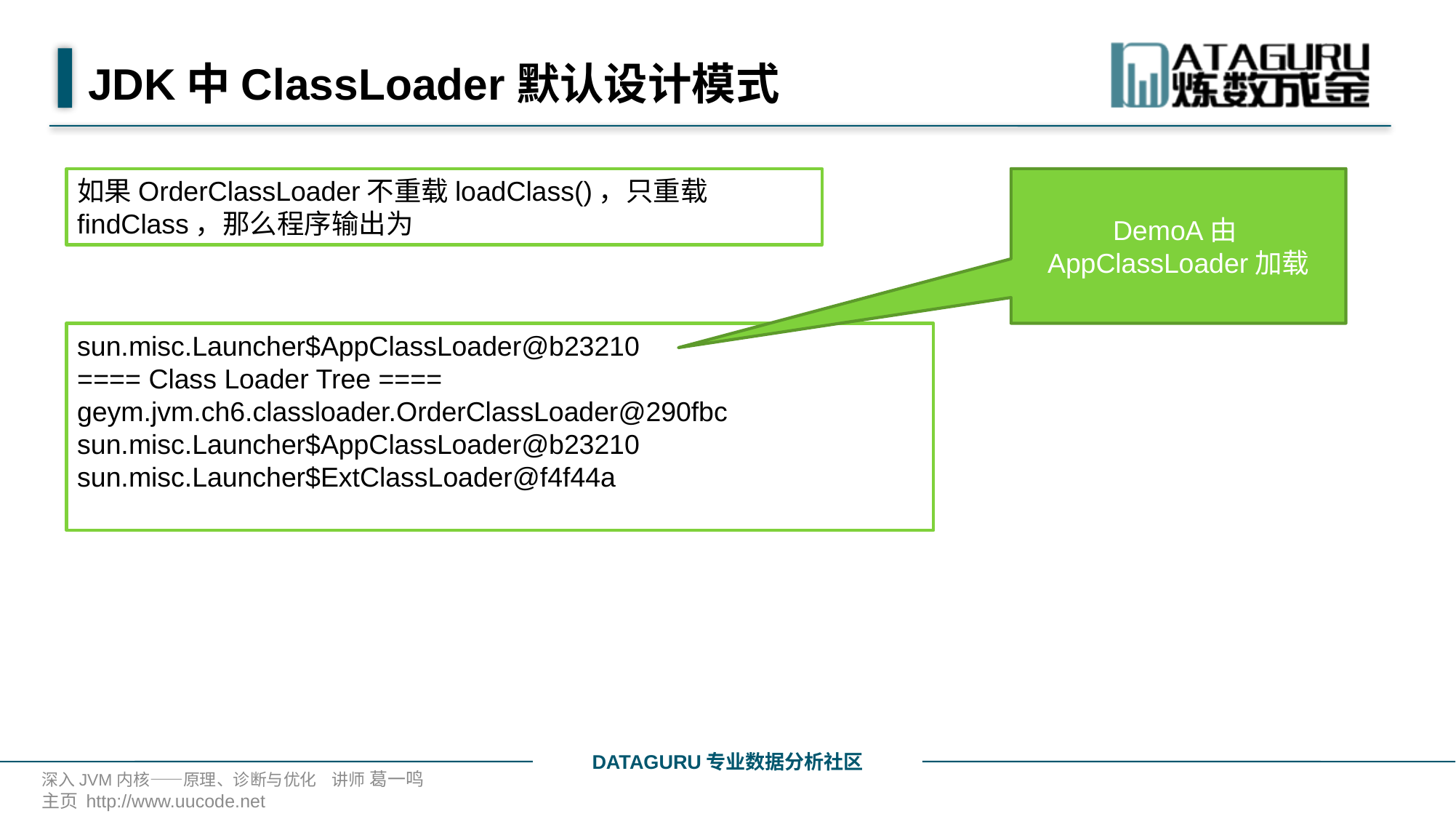

# JDK中ClassLoader默认设计模式
如果OrderClassLoader不重载loadClass()，只重载findClass，那么程序输出为
DemoA由AppClassLoader加载
sun.misc.Launcher$AppClassLoader@b23210
==== Class Loader Tree ====
geym.jvm.ch6.classloader.OrderClassLoader@290fbc
sun.misc.Launcher$AppClassLoader@b23210
sun.misc.Launcher$ExtClassLoader@f4f44a